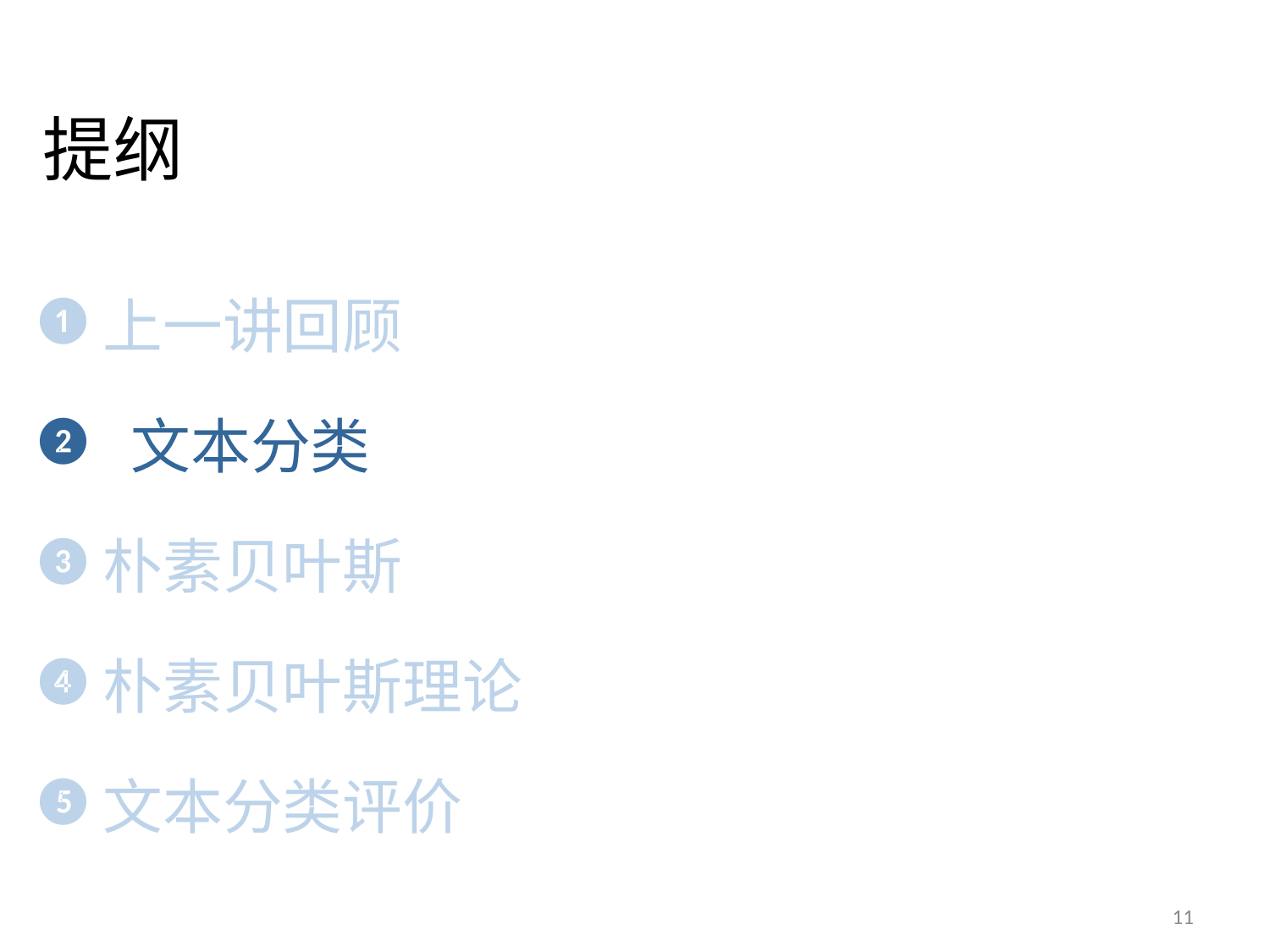

# 提纲
上一讲回顾
 文本分类
朴素贝叶斯
朴素贝叶斯理论
文本分类评价
11